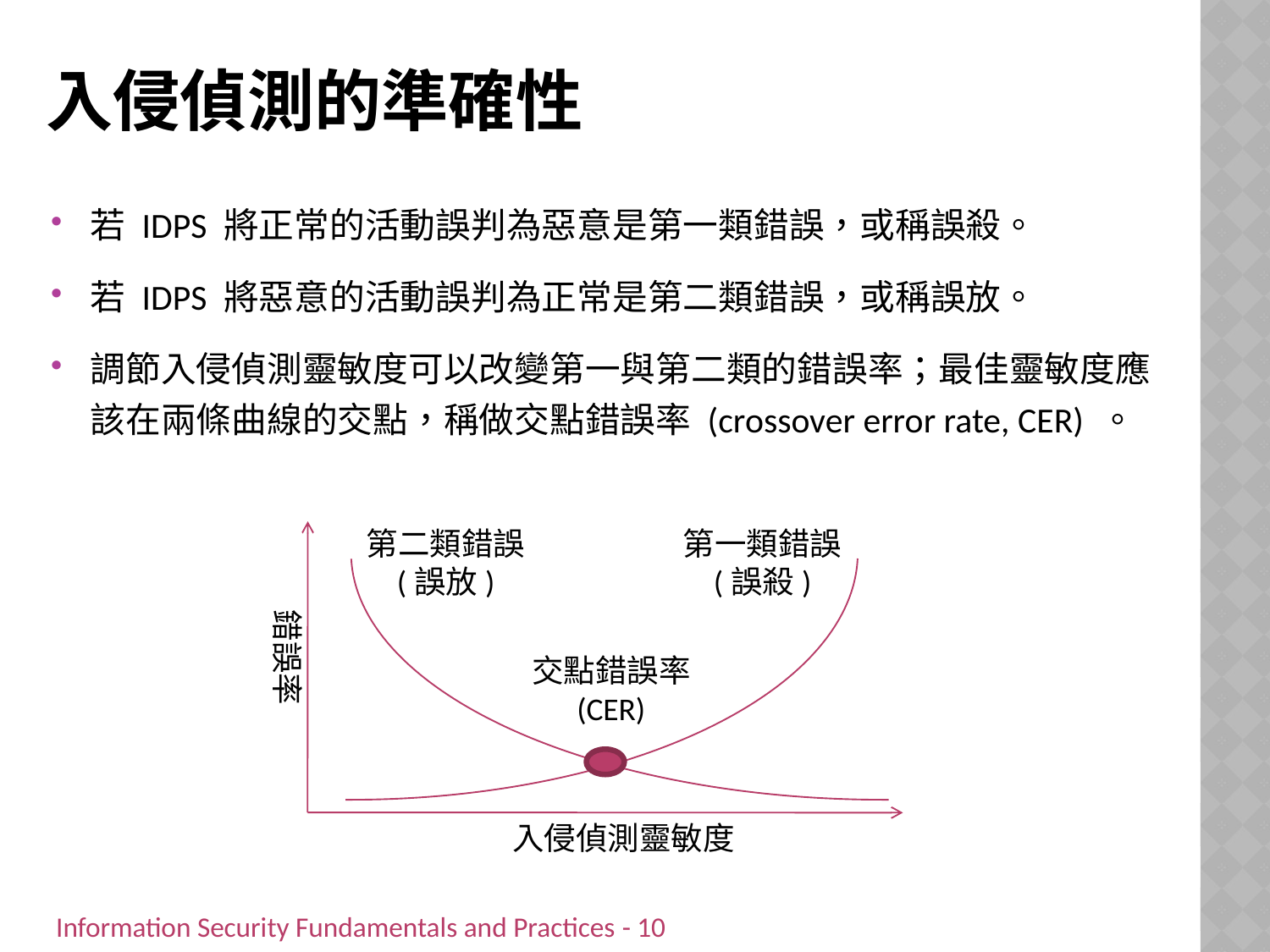

# 入侵偵測的準確性
若 IDPS 將正常的活動誤判為惡意是第一類錯誤，或稱誤殺。
若 IDPS 將惡意的活動誤判為正常是第二類錯誤，或稱誤放。
調節入侵偵測靈敏度可以改變第一與第二類的錯誤率；最佳靈敏度應該在兩條曲線的交點，稱做交點錯誤率 (crossover error rate, CER) 。

第一類錯誤
(誤殺)
第二類錯誤
(誤放)
錯誤率
交點錯誤率
(CER)

入侵偵測靈敏度